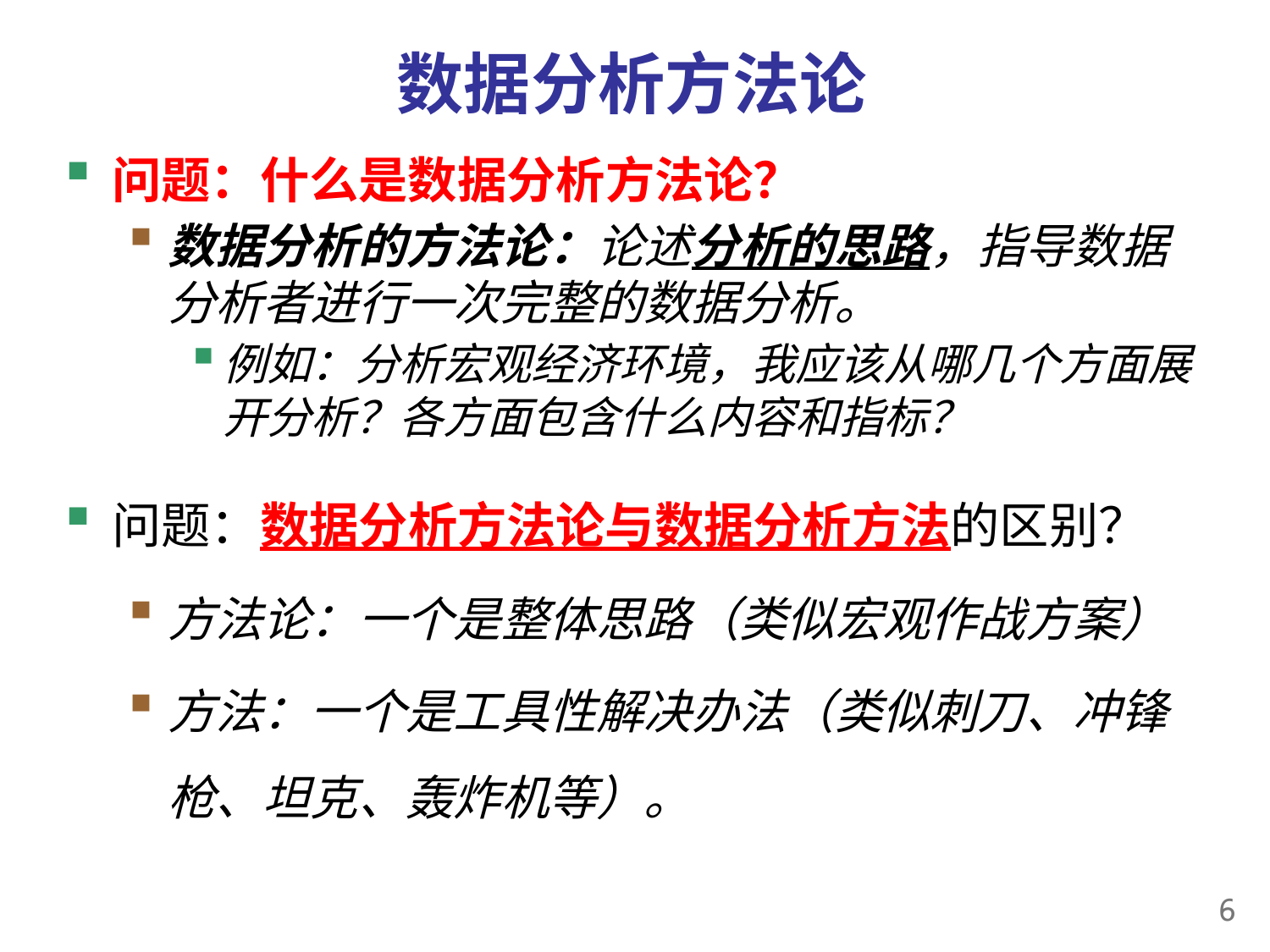

# 数据分析方法论
问题：什么是数据分析方法论？
数据分析的方法论：论述分析的思路，指导数据分析者进行一次完整的数据分析。
例如：分析宏观经济环境，我应该从哪几个方面展开分析？各方面包含什么内容和指标？
问题：数据分析方法论与数据分析方法的区别？
方法论：一个是整体思路（类似宏观作战方案）
方法：一个是工具性解决办法（类似刺刀、冲锋枪、坦克、轰炸机等）。

6